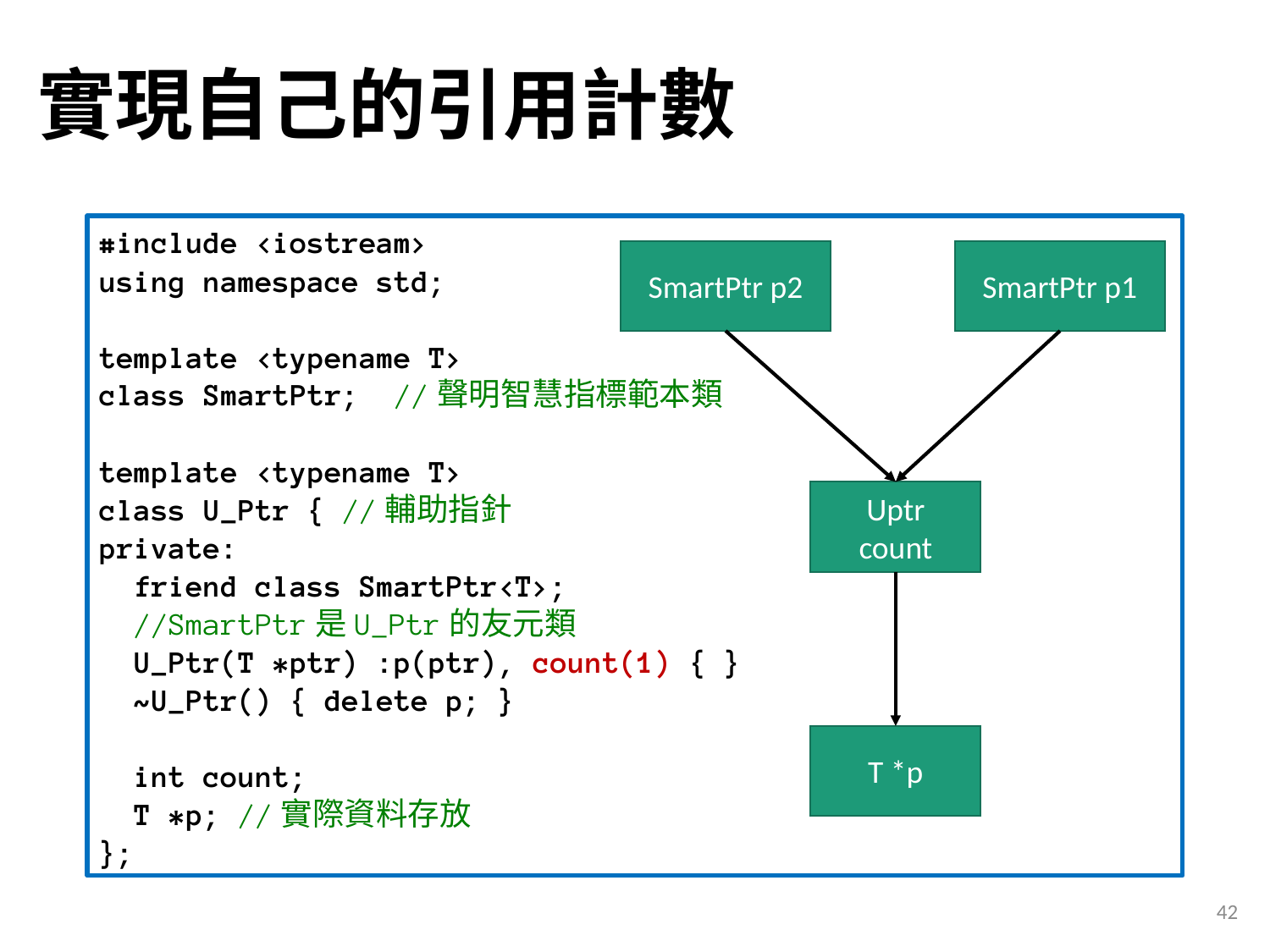

# 實現自己的引用計數
#include <iostream>
using namespace std;

template <typename T>
class SmartPtr;  //聲明智慧指標範本類

template <typename T>
class U_Ptr { //輔助指針
private:
  friend class SmartPtr<T>;
  //SmartPtr是U_Ptr的友元類
  U_Ptr(T *ptr) :p(ptr), count(1) { }
  ~U_Ptr() { delete p; }

  int count;
  T *p; //實際資料存放
};
SmartPtr p2
SmartPtr p1
Uptr
count
T *p
42